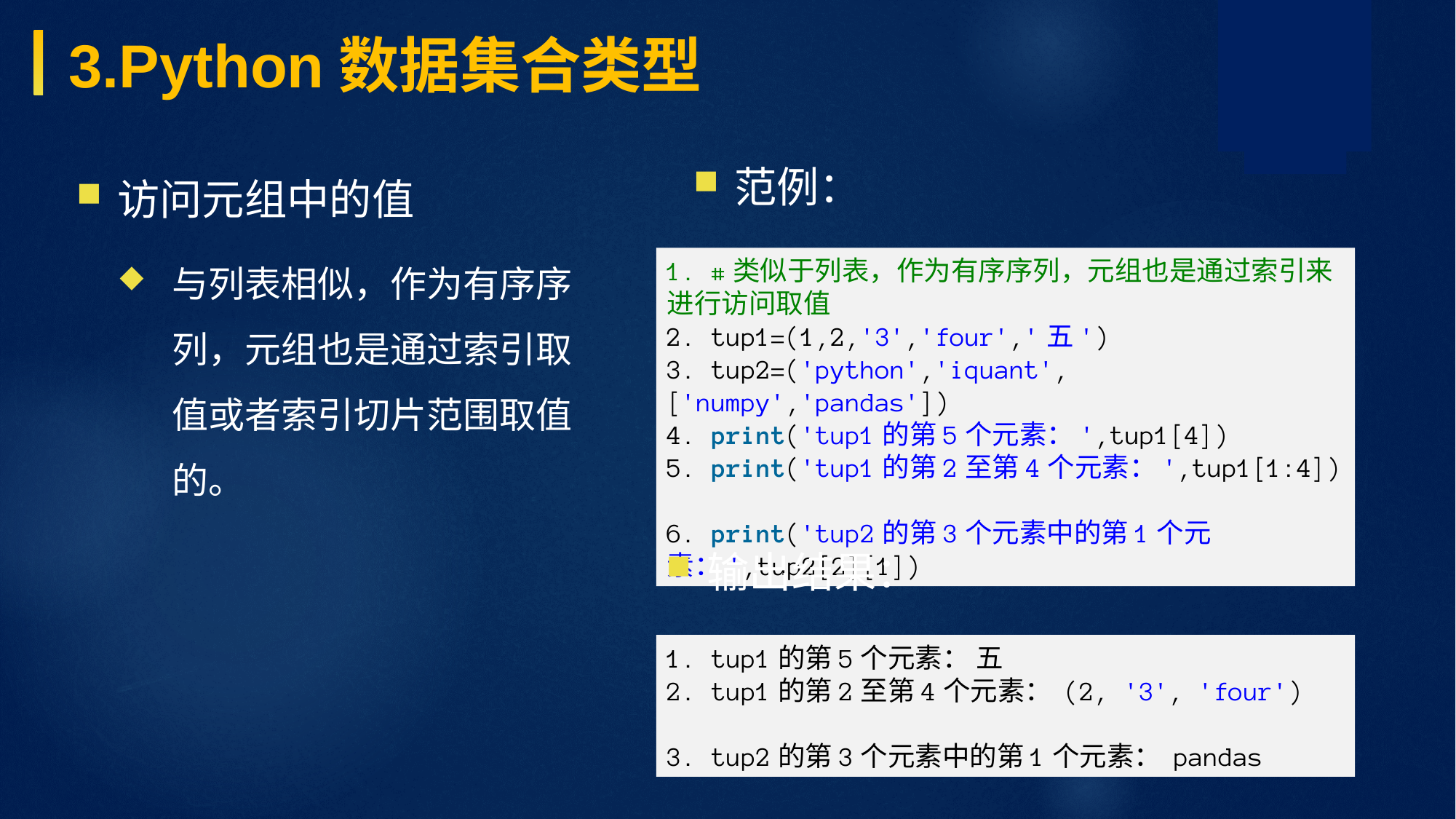

3.Python数据集合类型
范例：
访问元组中的值
与列表相似，作为有序序列，元组也是通过索引取值或者索引切片范围取值的。

1. #类似于列表，作为有序序列，元组也是通过索引来进行访问取值    2. tup1=(1,2,'3','four','五')    3. tup2=('python','iquant',['numpy','pandas'])    4. print('tup1的第5个元素：',tup1[4])    5. print('tup1的第2至第4个元素：',tup1[1:4])    6. print('tup2的第3个元素中的第1个元素：',tup2[2][1])
输出结果：
1. tup1的第5个元素： 五    2. tup1的第2至第4个元素： (2, '3', 'four')    3. tup2的第3个元素中的第1个元素： pandas